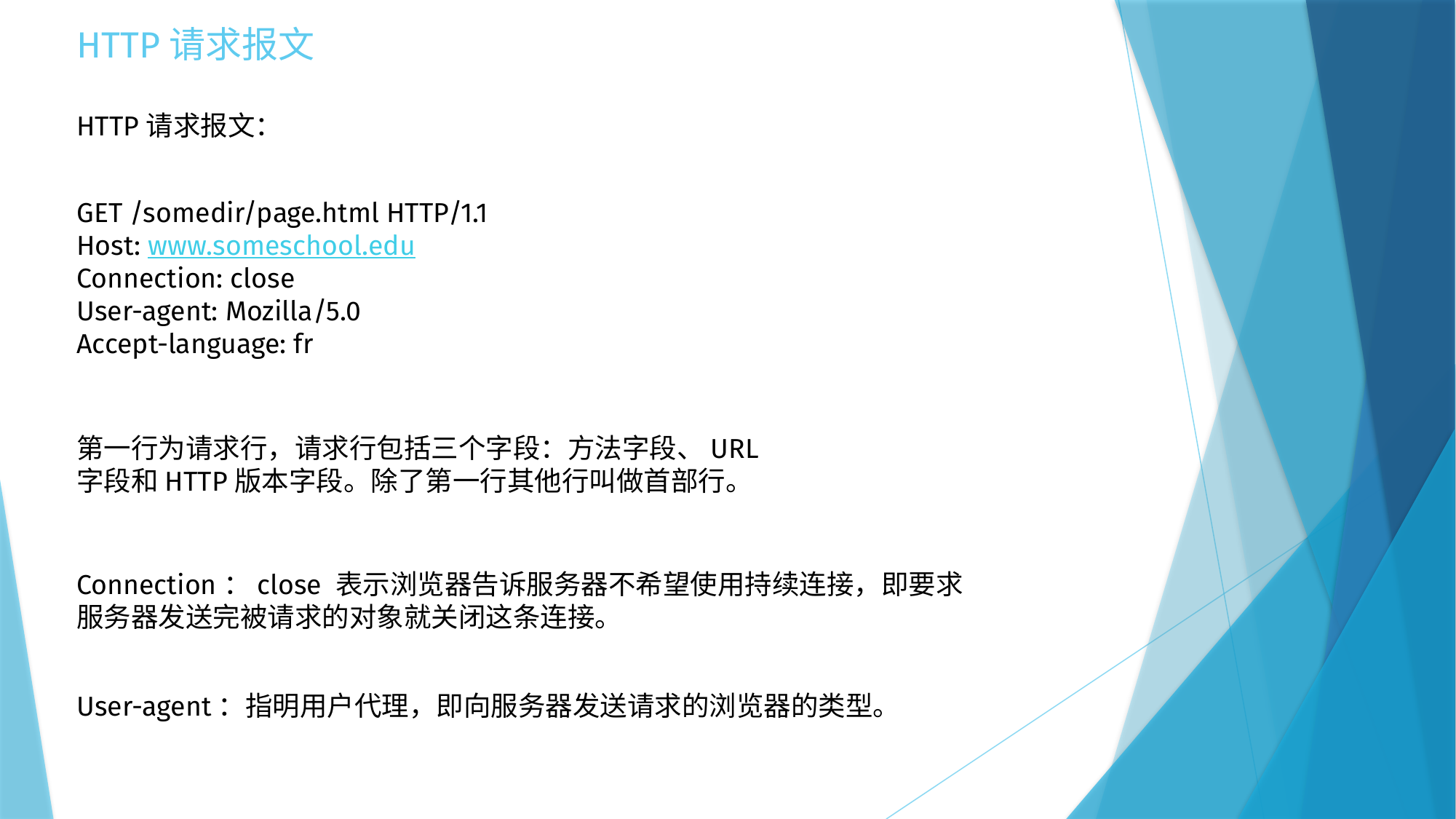

# HTTP请求报文
HTTP请求报文：
GET /somedir/page.html HTTP/1.1
Host: www.someschool.edu
Connection: close
User-agent: Mozilla/5.0
Accept-language: fr
第一行为请求行，请求行包括三个字段：方法字段、URL字段和HTTP版本字段。除了第一行其他行叫做首部行。
Connection：close 表示浏览器告诉服务器不希望使用持续连接，即要求服务器发送完被请求的对象就关闭这条连接。
User-agent：指明用户代理，即向服务器发送请求的浏览器的类型。